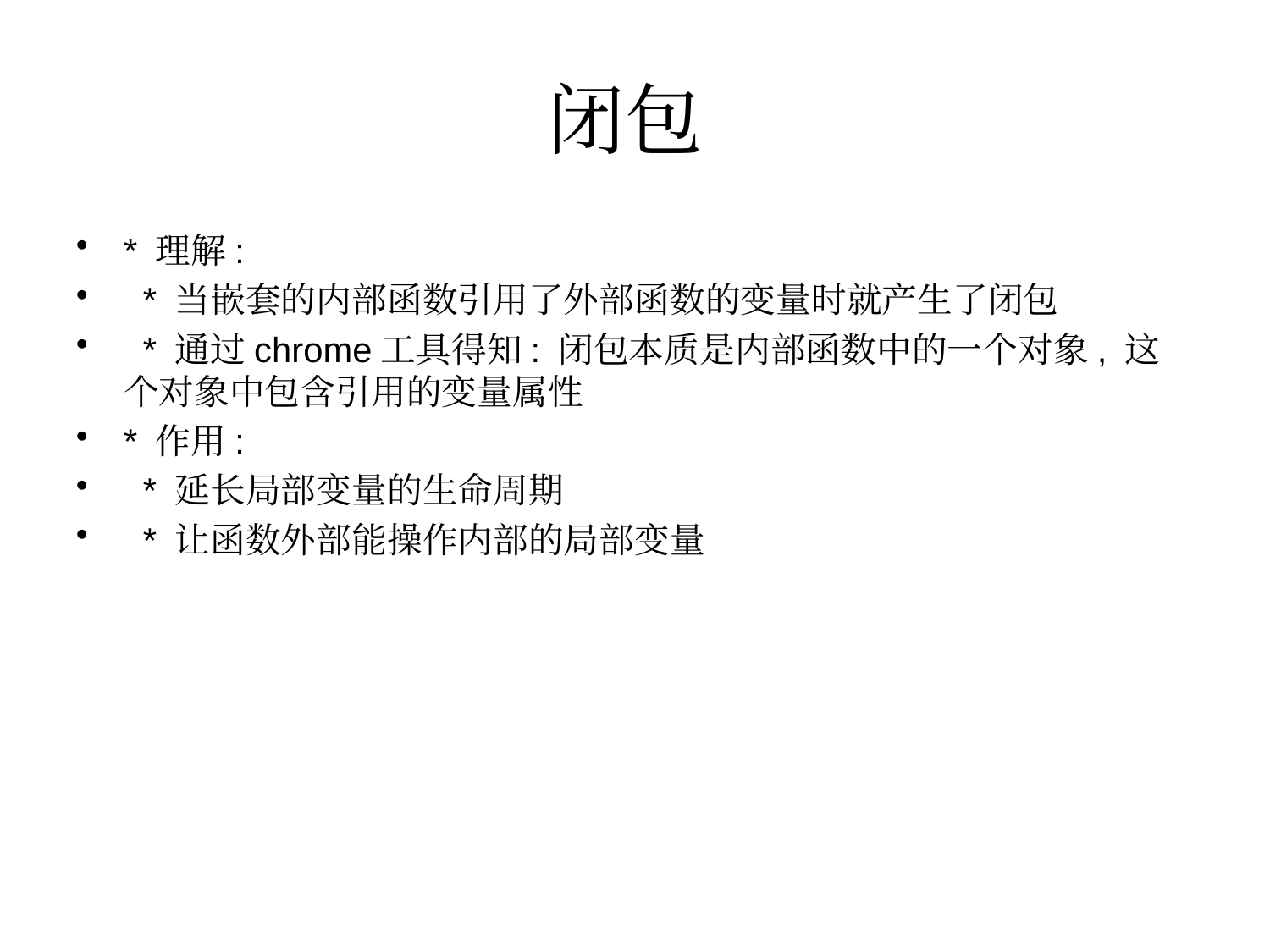

# 闭包
* 理解:
  * 当嵌套的内部函数引用了外部函数的变量时就产生了闭包
  * 通过chrome工具得知: 闭包本质是内部函数中的一个对象, 这个对象中包含引用的变量属性
* 作用:
  * 延长局部变量的生命周期
  * 让函数外部能操作内部的局部变量